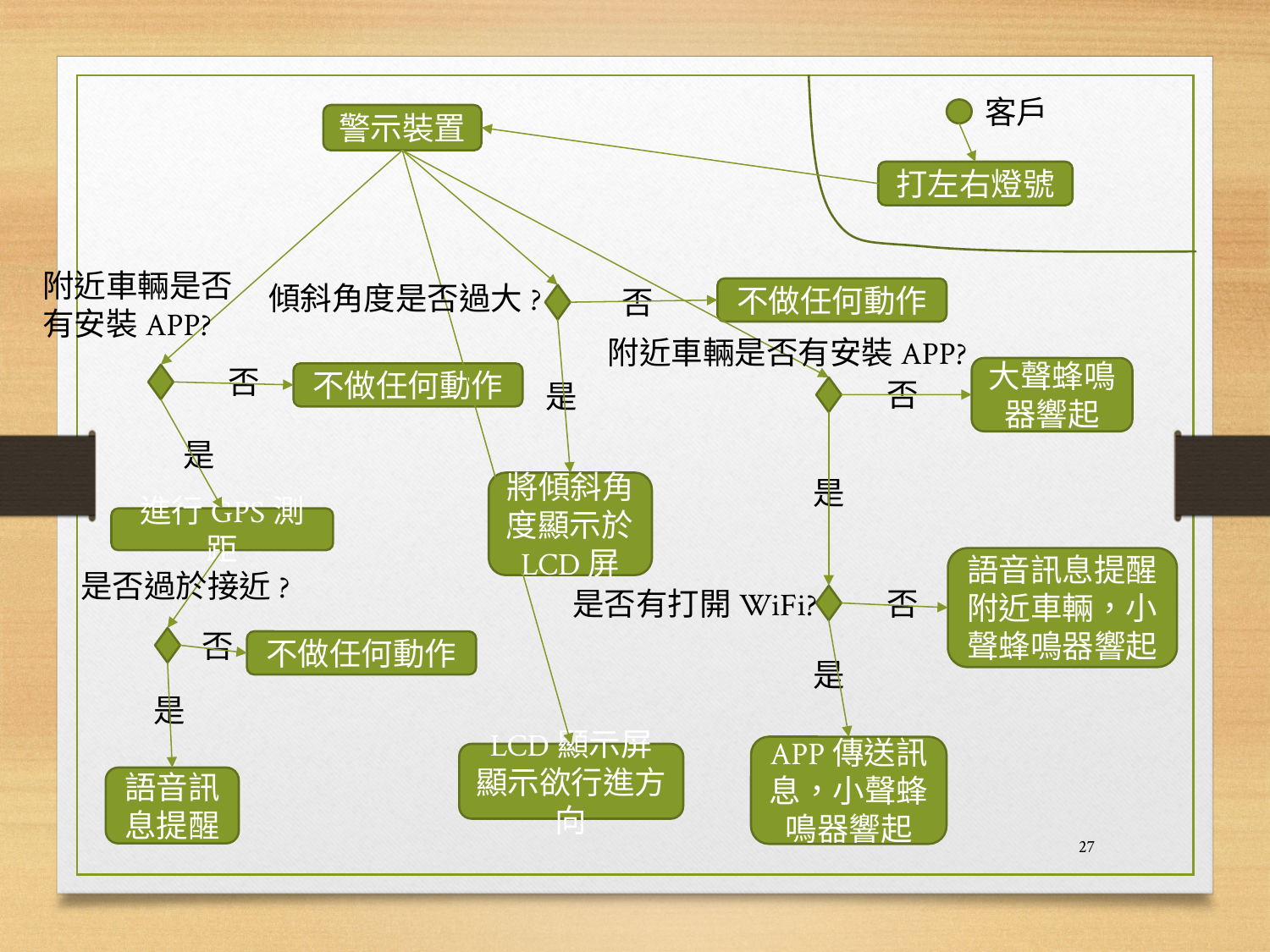

客戶

警示裝置
打左右燈號
附近車輛是否有安裝APP?
傾斜角度是否過大?
否
不做任何動作

附近車輛是否有安裝APP?
否
大聲蜂鳴器響起
不做任何動作

否
是

是
是
將傾斜角度顯示於LCD屏
進行GPS測距
語音訊息提醒附近車輛，小聲蜂鳴器響起
是否過於接近?
是否有打開WiFi?
否

否

不做任何動作
是
是
APP傳送訊息，小聲蜂鳴器響起
LCD顯示屏顯示欲行進方向
語音訊息提醒
27